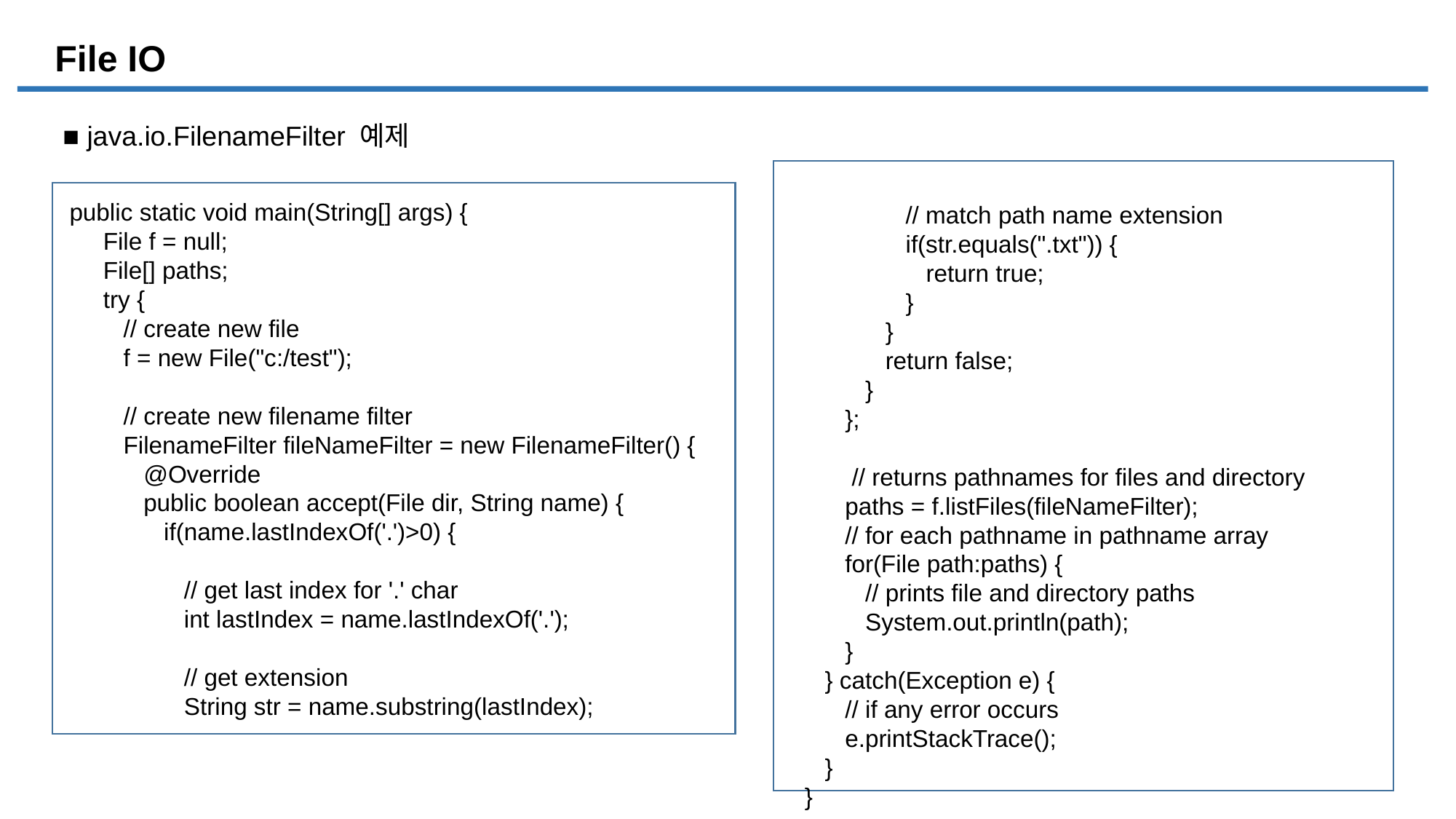

File IO

File IO
■ java.io.FilenameFilter 예제

                  // match path name extension
                  if(str.equals(".txt")) {
                     return true;
                  }
               }
               return false;
            }
         };

          // returns pathnames for files and directory
         paths = f.listFiles(fileNameFilter);
         // for each pathname in pathname array
         for(File path:paths) {
            // prints file and directory paths
            System.out.println(path);
         }
      } catch(Exception e) {
         // if any error occurs
         e.printStackTrace();
      }
   }
 public static void main(String[] args) {
      File f = null;
      File[] paths;
      try {
         // create new file
         f = new File("c:/test");

         // create new filename filter
         FilenameFilter fileNameFilter = new FilenameFilter() {
            @Override
            public boolean accept(File dir, String name) {
               if(name.lastIndexOf('.')>0) {

                  // get last index for '.' char
                  int lastIndex = name.lastIndexOf('.');

                  // get extension
                  String str = name.substring(lastIndex);
11